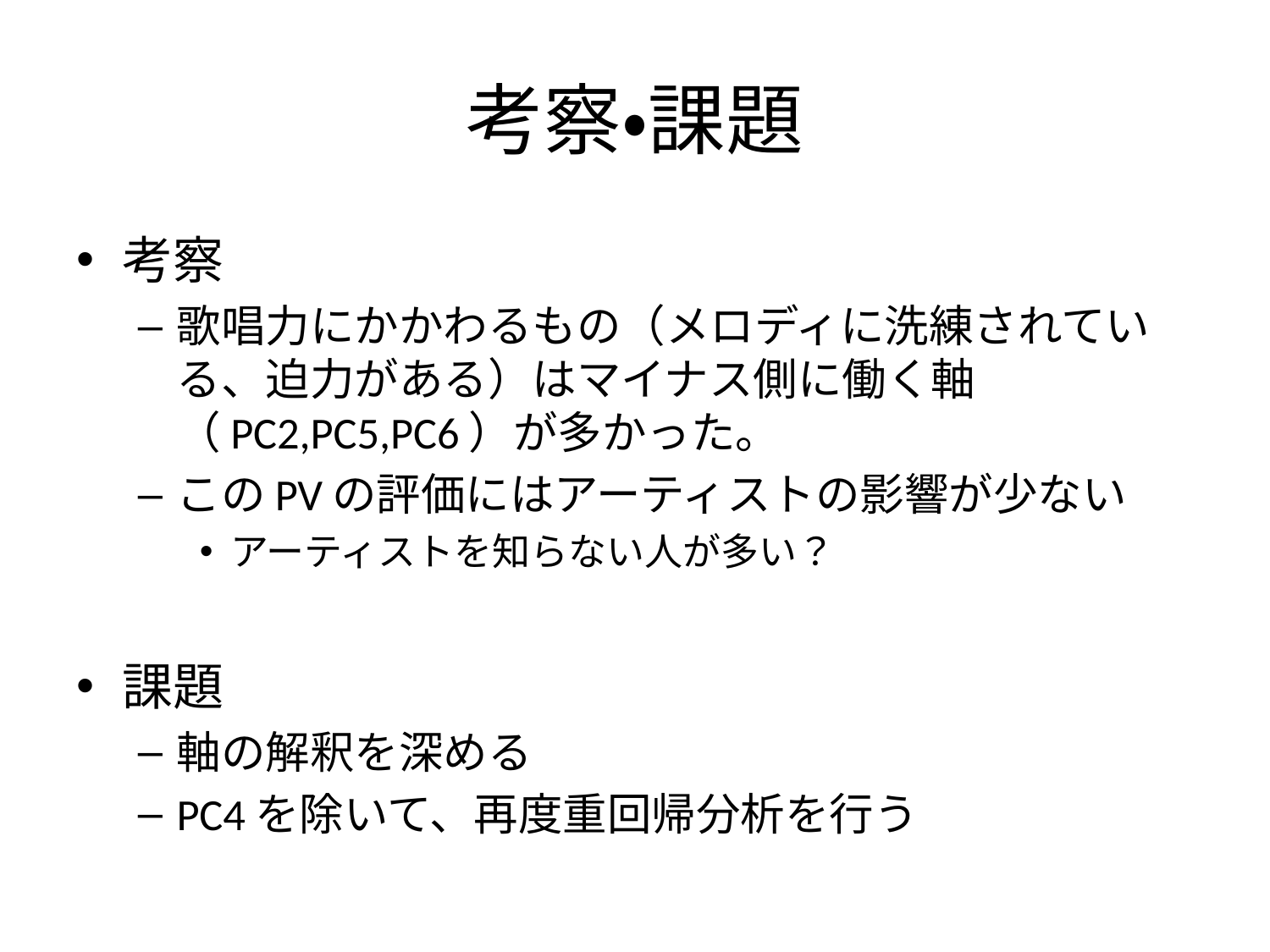

# 考察・課題
考察
歌唱力にかかわるもの（メロディに洗練されている、迫力がある）はマイナス側に働く軸（PC2,PC5,PC6）が多かった。
このPVの評価にはアーティストの影響が少ない
アーティストを知らない人が多い？

課題
軸の解釈を深める
PC4を除いて、再度重回帰分析を行う